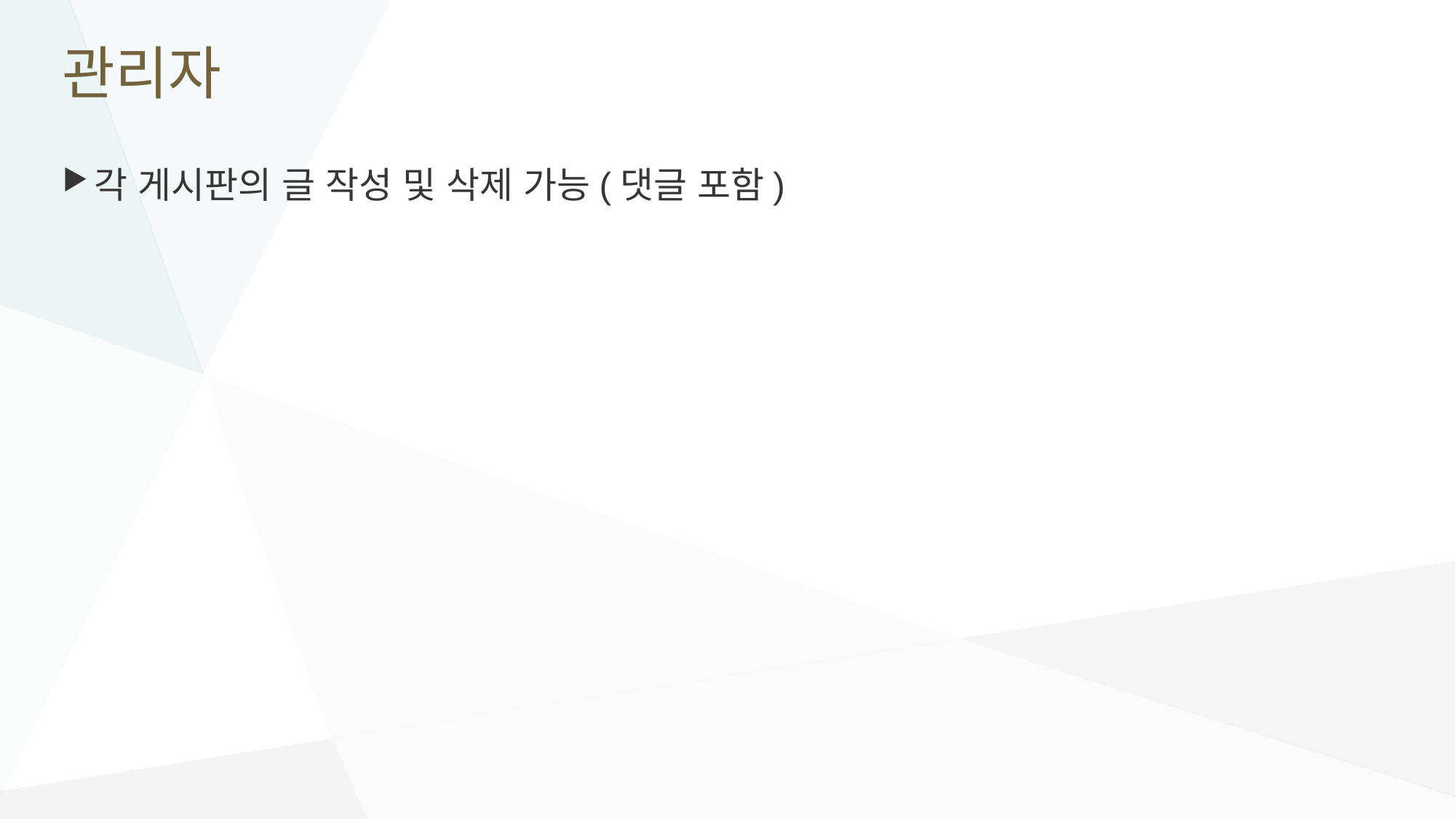

# 관리자
각 게시판의 글 작성 및 삭제 가능(댓글 포함)